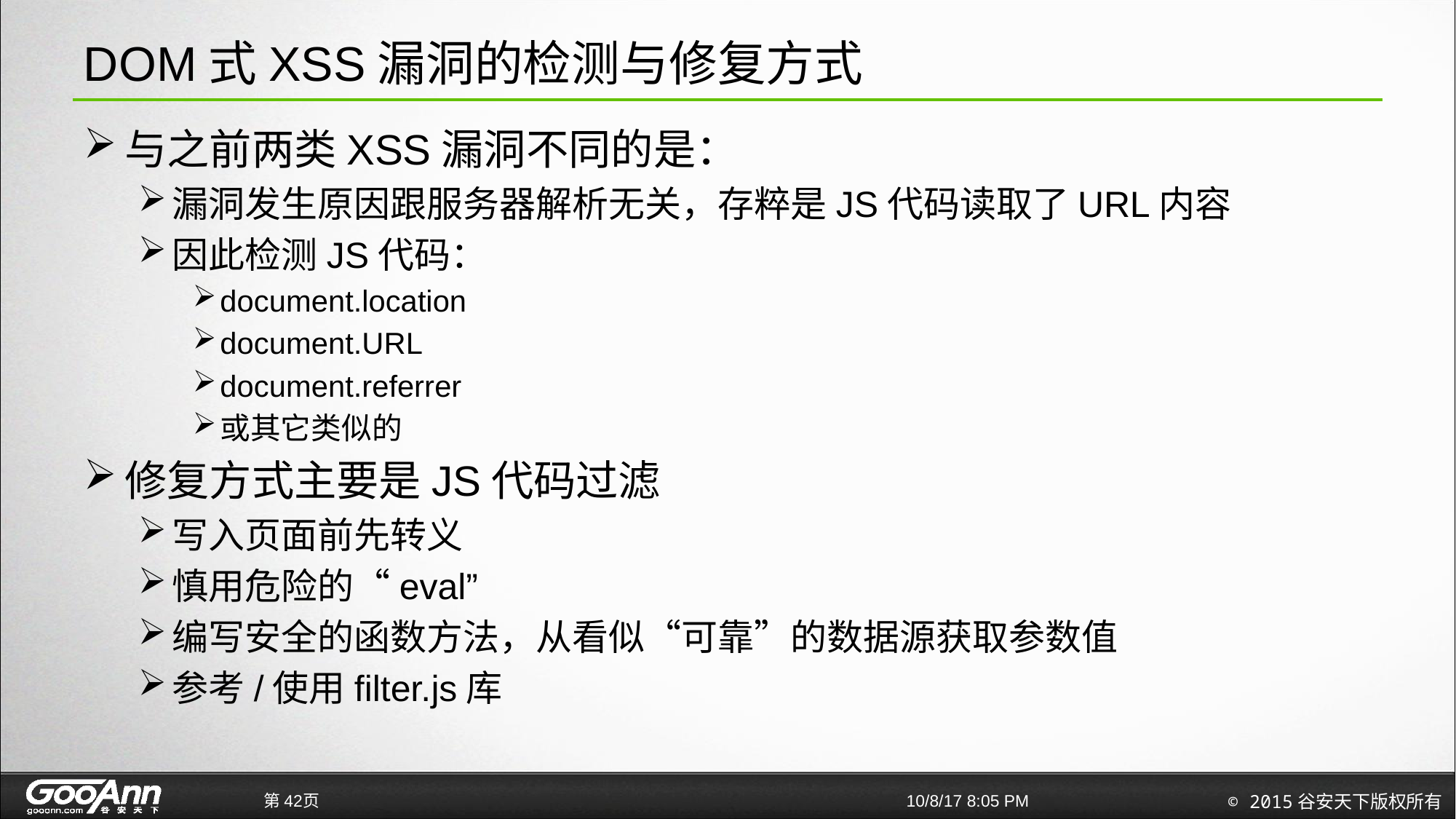

# DOM式XSS漏洞的检测与修复方式
与之前两类XSS漏洞不同的是：
漏洞发生原因跟服务器解析无关，存粹是JS代码读取了URL内容
因此检测JS代码：
document.location
document.URL
document.referrer
或其它类似的
修复方式主要是JS代码过滤
写入页面前先转义
慎用危险的“eval”
编写安全的函数方法，从看似“可靠”的数据源获取参数值
参考/使用filter.js库